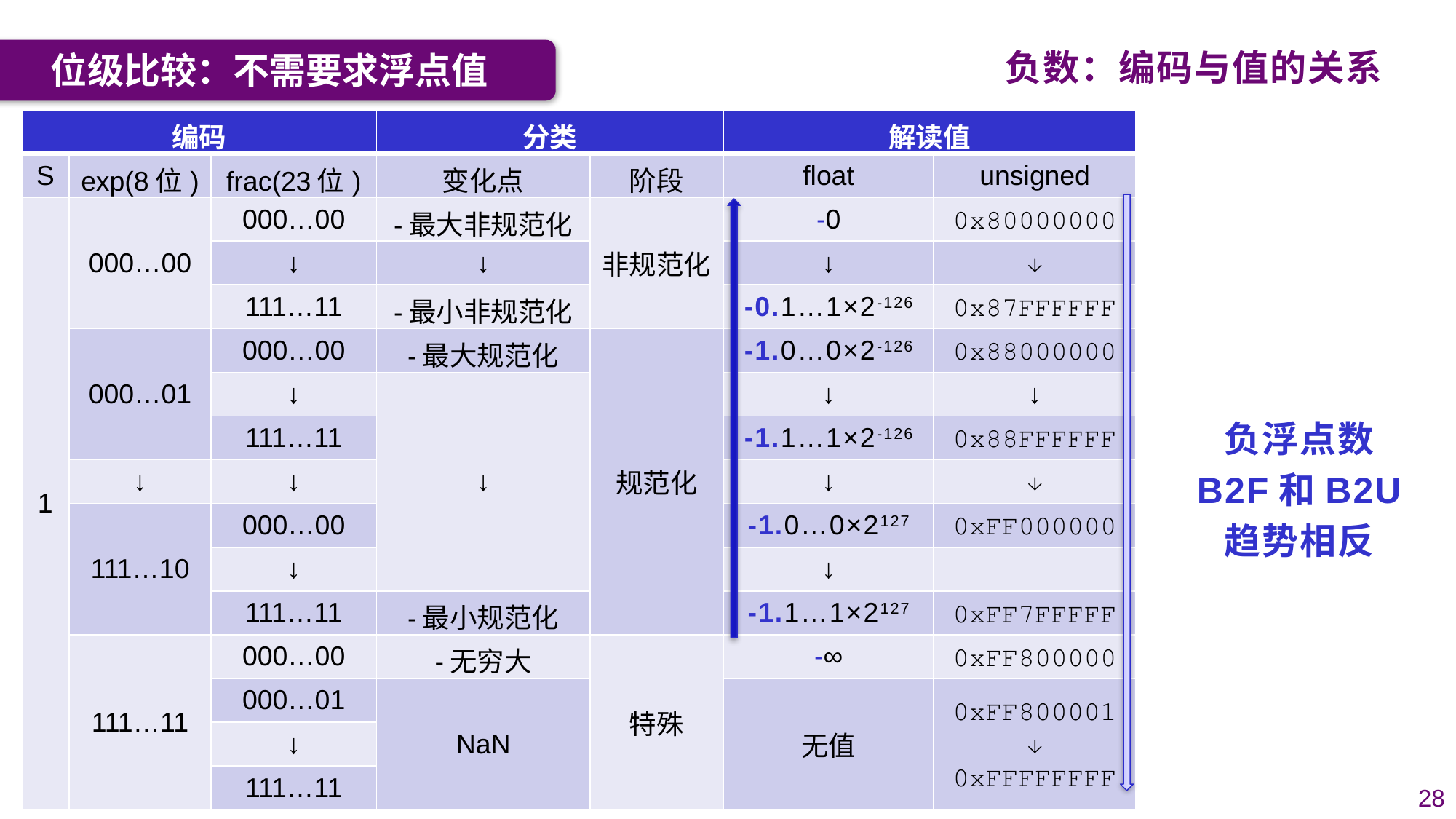

位级比较：不需要求浮点值
负数：编码与值的关系
| 编码 |  |  | 分类 |  | 解读值 |  |
| --- | --- | --- | --- | --- | --- | --- |
| S | exp(8位) | frac(23位) | 变化点 | 阶段 | float | unsigned |
| 1 | 000…00 | 000…00 | -最大非规范化 | 非规范化 | -0 | 0x80000000 |
|  |  | ↓ | ↓ |  | ↓ | ↓ |
|  |  | 111…11 | -最小非规范化 |  | -0.1…1×2-126 | 0x87FFFFFF |
|  | 000…01 | 000…00 | -最大规范化 | 规范化 | -1.0…0×2-126 | 0x88000000 |
|  |  | ↓ | ↓ |  | ↓ | ↓ |
|  |  | 111…11 |  |  | -1.1…1×2-126 | 0x88FFFFFF |
|  | ↓ | ↓ |  |  | ↓ | ↓ |
|  | 111…10 | 000…00 |  |  | -1.0…0×2127 | 0xFF000000 |
|  |  | ↓ |  |  | ↓ |  |
|  |  | 111…11 | -最小规范化 |  | -1.1…1×2127 | 0xFF7FFFFF |
|  | 111…11 | 000…00 | -无穷大 | 特殊 | -∞ | 0xFF800000 |
|  |  | 000…01 | NaN |  | 无值 | 0xFF800001 ↓ 0xFFFFFFFF |
|  |  | ↓ |  |  |  |  |
|  |  | 111…11 |  |  |  |  |
负浮点数
B2F和B2U
趋势相反

28